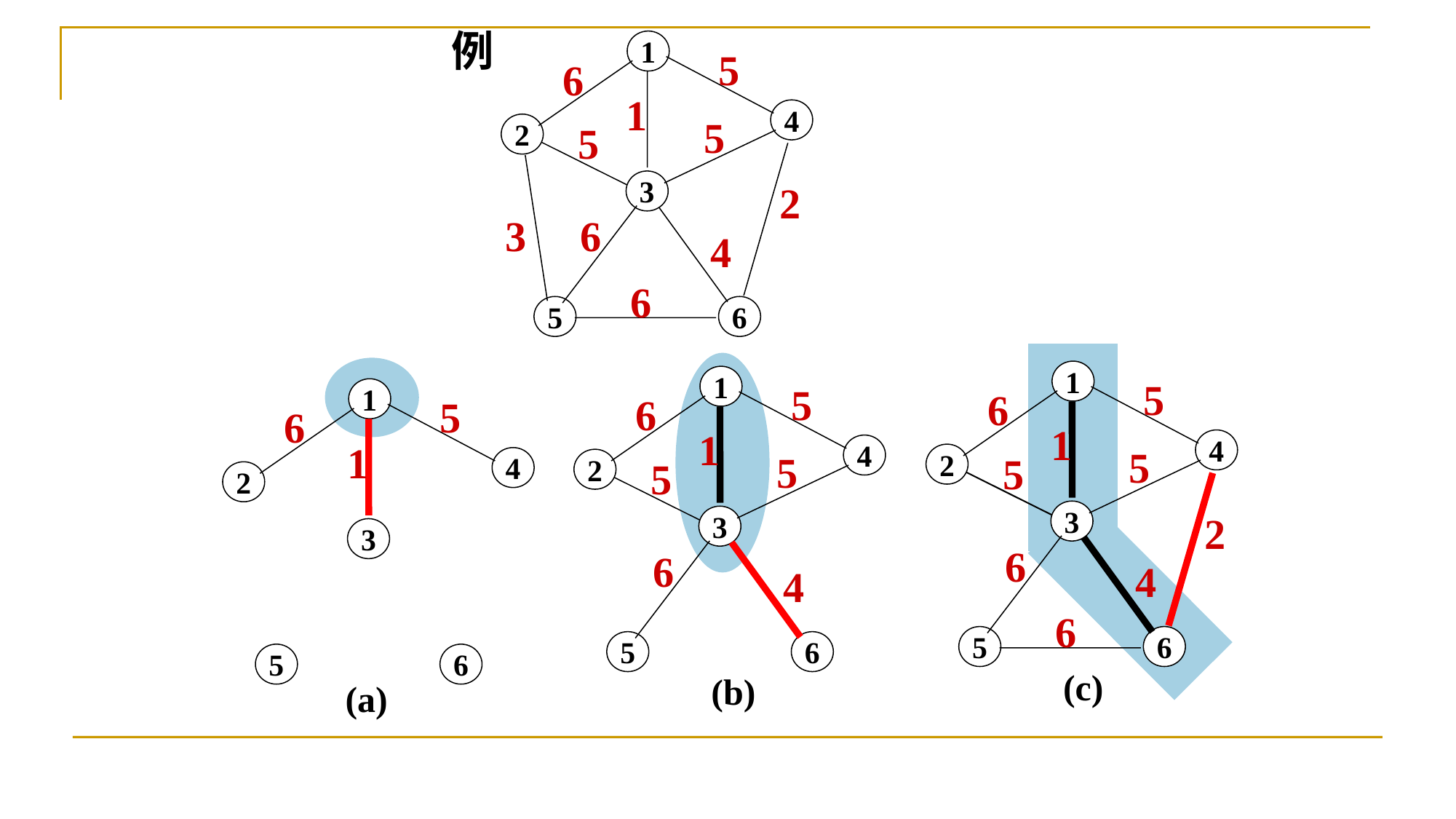

例
1
5
6

1
4
5
5
2

3
2
3
6

4
6
5
6

1
5
6

1
4
5
5
2

3
2

6

4
6
5
6

(c)

1
5
6

1
4
5
5
2

3

6

4

5
6

(b)

1
5
6

1
4

2

3

5
6

(a)